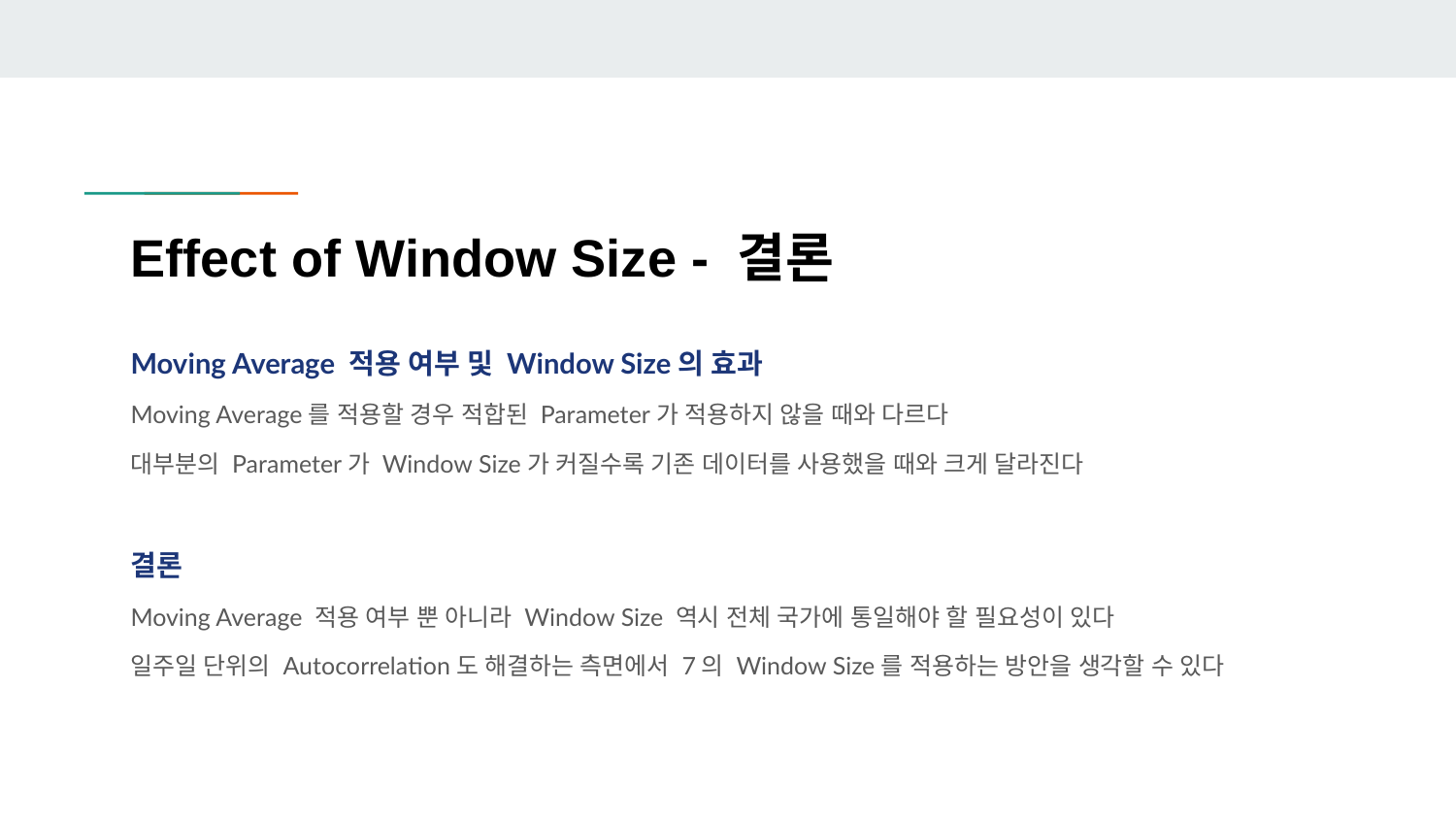

# Effect of Window Size - 결론
Moving Average 적용 여부 및 Window Size의 효과
Moving Average를 적용할 경우 적합된 Parameter가 적용하지 않을 때와 다르다
대부분의 Parameter가 Window Size가 커질수록 기존 데이터를 사용했을 때와 크게 달라진다

결론
Moving Average 적용 여부 뿐 아니라 Window Size 역시 전체 국가에 통일해야 할 필요성이 있다
일주일 단위의 Autocorrelation도 해결하는 측면에서 7의 Window Size를 적용하는 방안을 생각할 수 있다